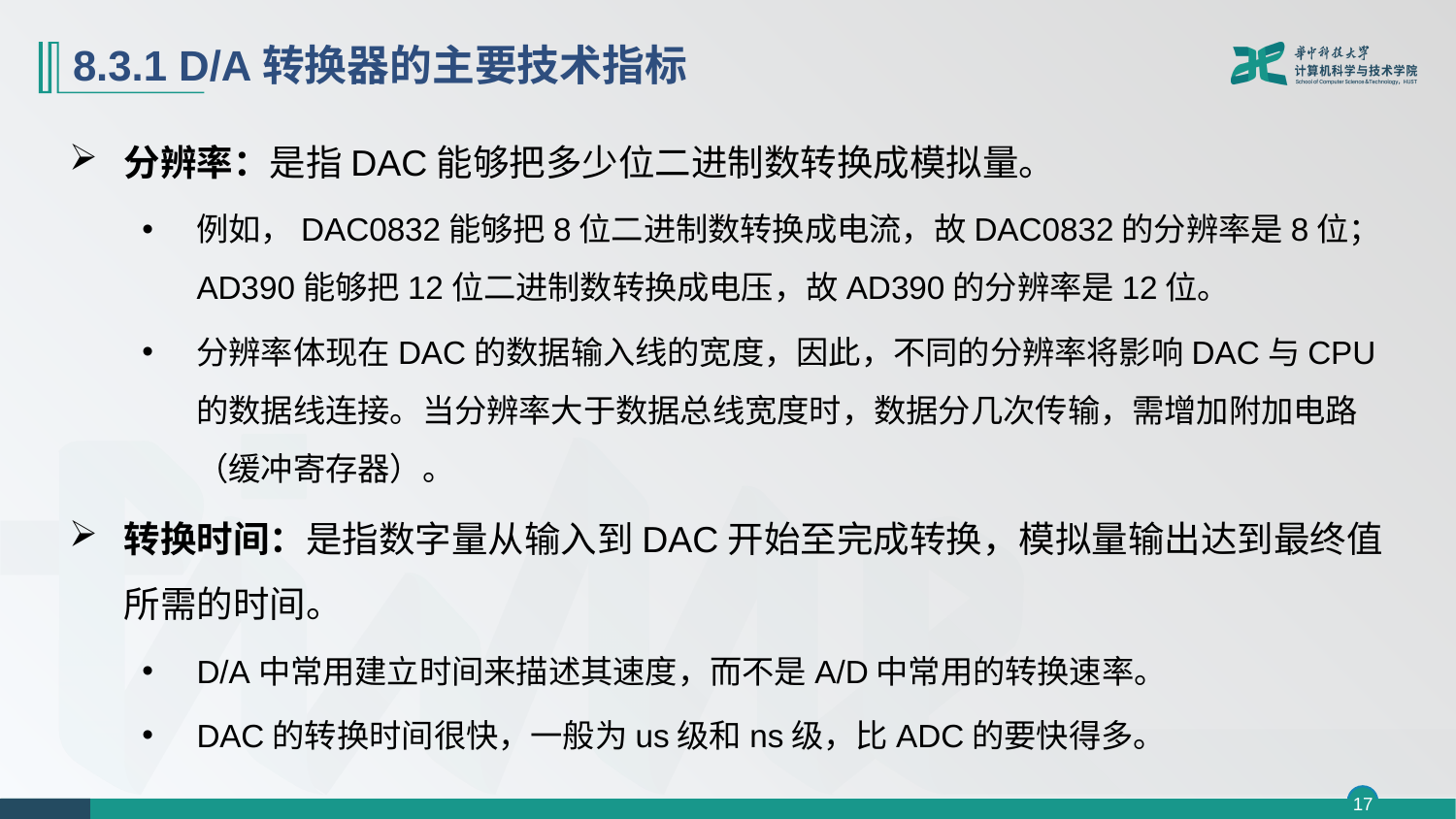

# 8.3.1 D/A转换器的主要技术指标
分辨率：是指DAC能够把多少位二进制数转换成模拟量。
例如，DAC0832能够把8位二进制数转换成电流，故DAC0832的分辨率是8位；AD390能够把12位二进制数转换成电压，故AD390的分辨率是12位。
分辨率体现在DAC的数据输入线的宽度，因此，不同的分辨率将影响DAC与CPU的数据线连接。当分辨率大于数据总线宽度时，数据分几次传输，需增加附加电路（缓冲寄存器）。
转换时间：是指数字量从输入到DAC开始至完成转换，模拟量输出达到最终值所需的时间。
D/A中常用建立时间来描述其速度，而不是A/D中常用的转换速率。
DAC的转换时间很快，一般为us级和ns级，比ADC的要快得多。